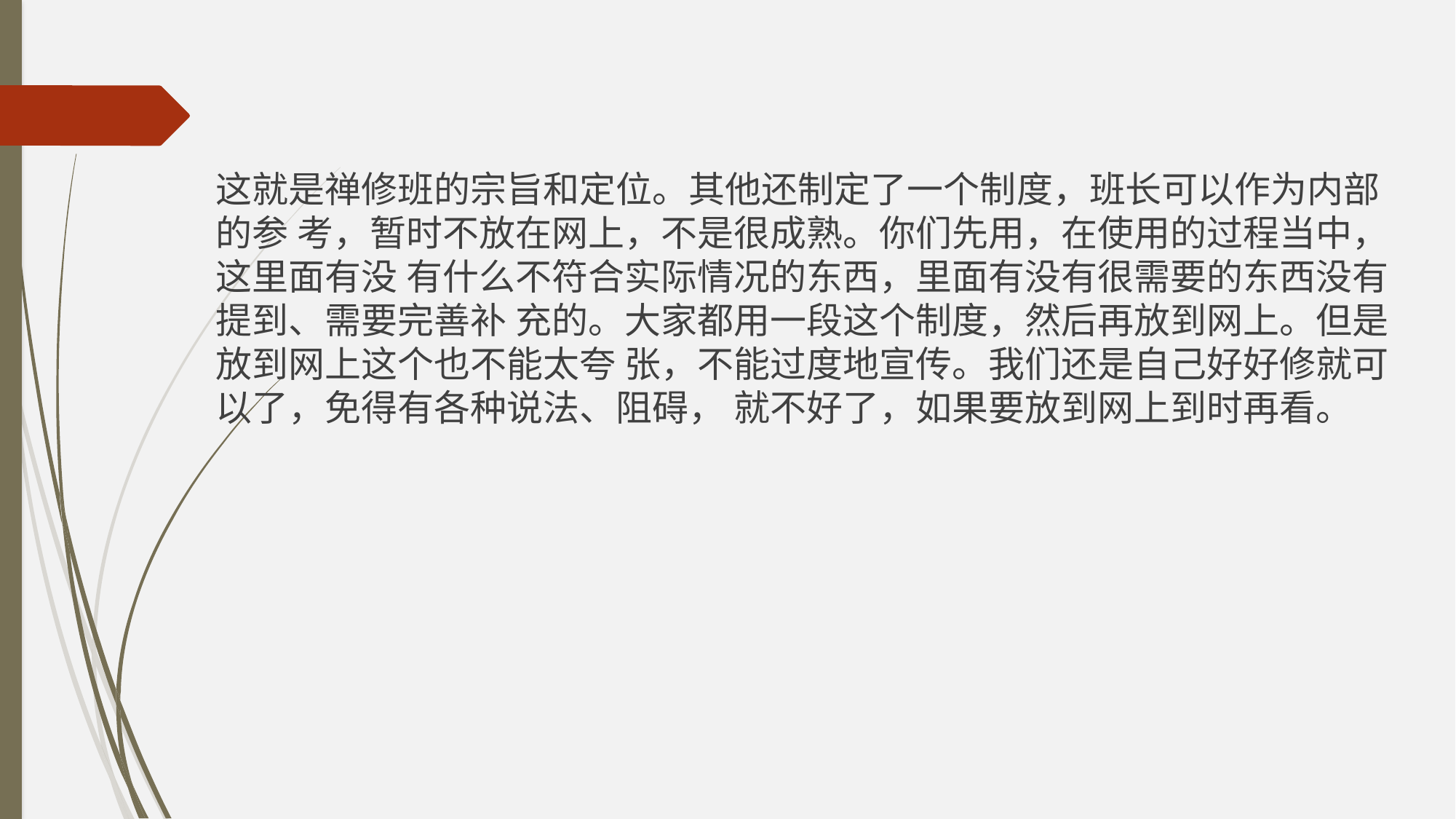

这就是禅修班的宗旨和定位。其他还制定了一个制度，班长可以作为内部的参 考，暂时不放在网上，不是很成熟。你们先用，在使用的过程当中，这里面有没 有什么不符合实际情况的东西，里面有没有很需要的东西没有提到、需要完善补 充的。大家都用一段这个制度，然后再放到网上。但是放到网上这个也不能太夸 张，不能过度地宣传。我们还是自己好好修就可以了，免得有各种说法、阻碍， 就不好了，如果要放到网上到时再看。